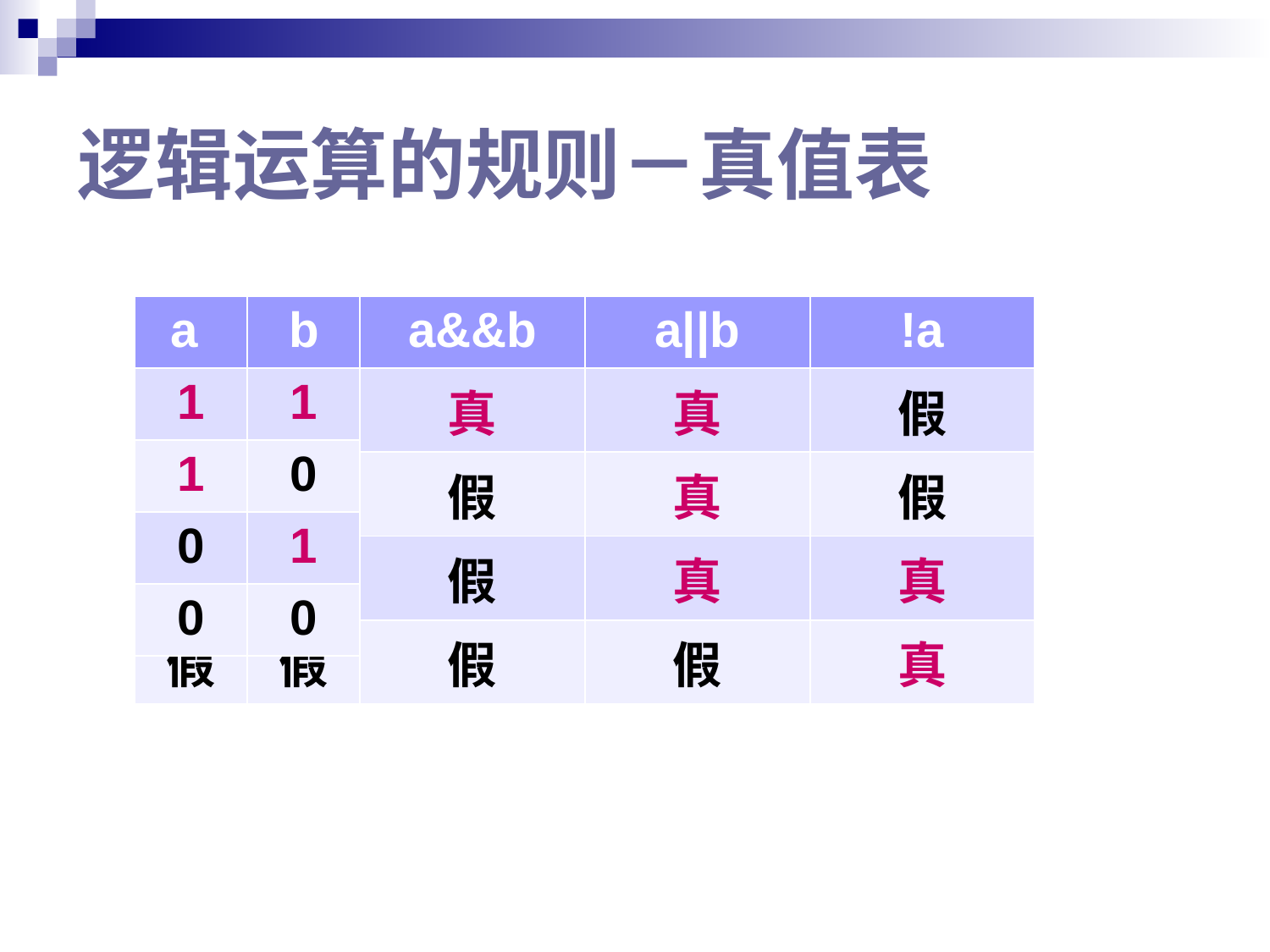

# 逻辑运算的规则－真值表
| a | b |
| --- | --- |
| 1 | 1 |
| 1 | 0 |
| 0 | 1 |
| 0 | 0 |
| a | b | a&&b | a||b | !a |
| --- | --- | --- | --- | --- |
| 真 | 真 | 真 | 真 | 假 |
| 真 | 假 | 假 | 真 | 假 |
| 假 | 真 | 假 | 真 | 真 |
| 假 | 假 | 假 | 假 | 真 |